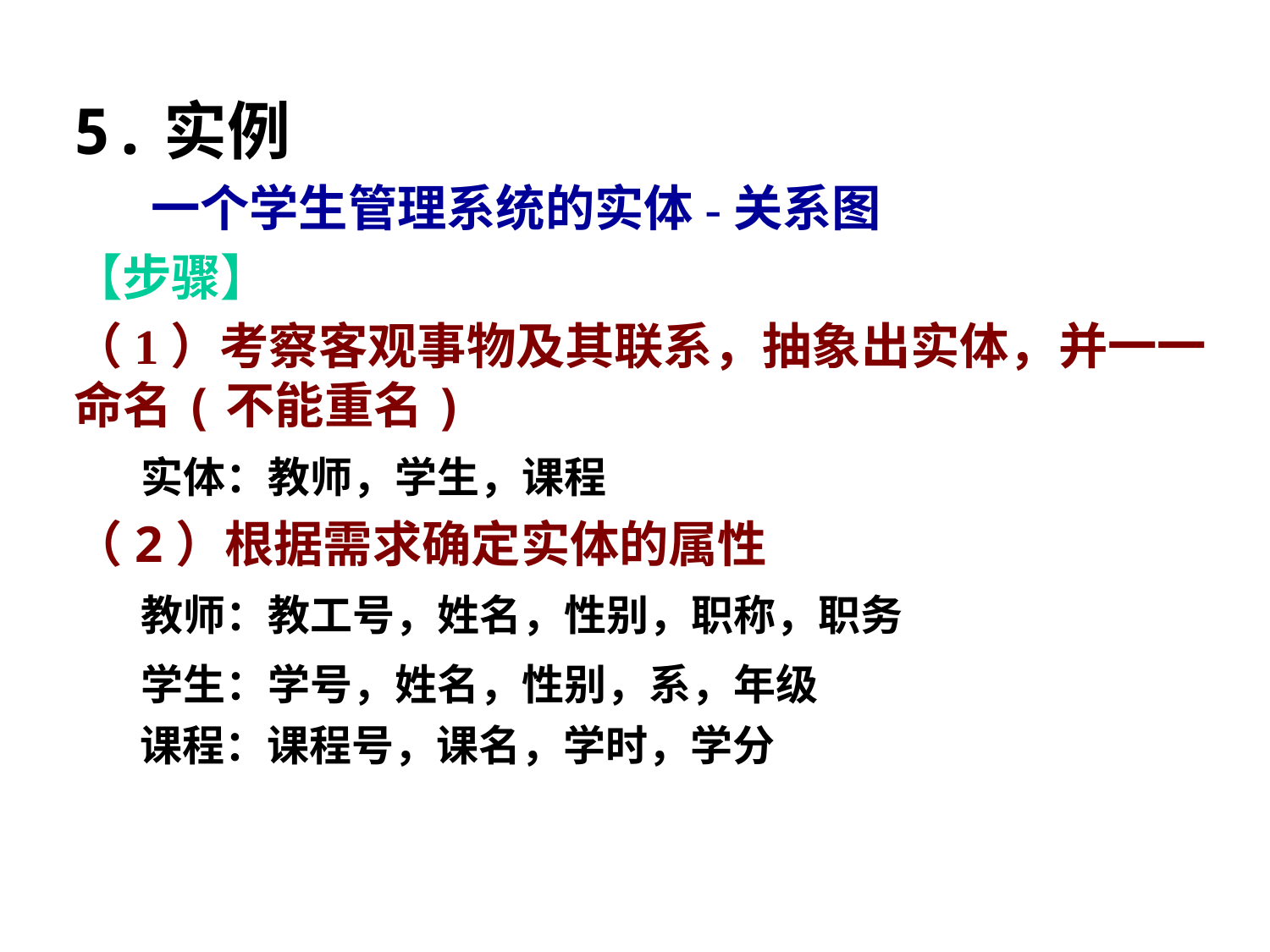

5.实例
      一个学生管理系统的实体-关系图
【步骤】
（1）考察客观事物及其联系，抽象出实体，并一一命名(不能重名)
     实体：教师，学生，课程
（2）根据需求确定实体的属性
     教师：教工号，姓名，性别，职称，职务
     学生：学号，姓名，性别，系，年级
      课程：课程号，课名，学时，学分